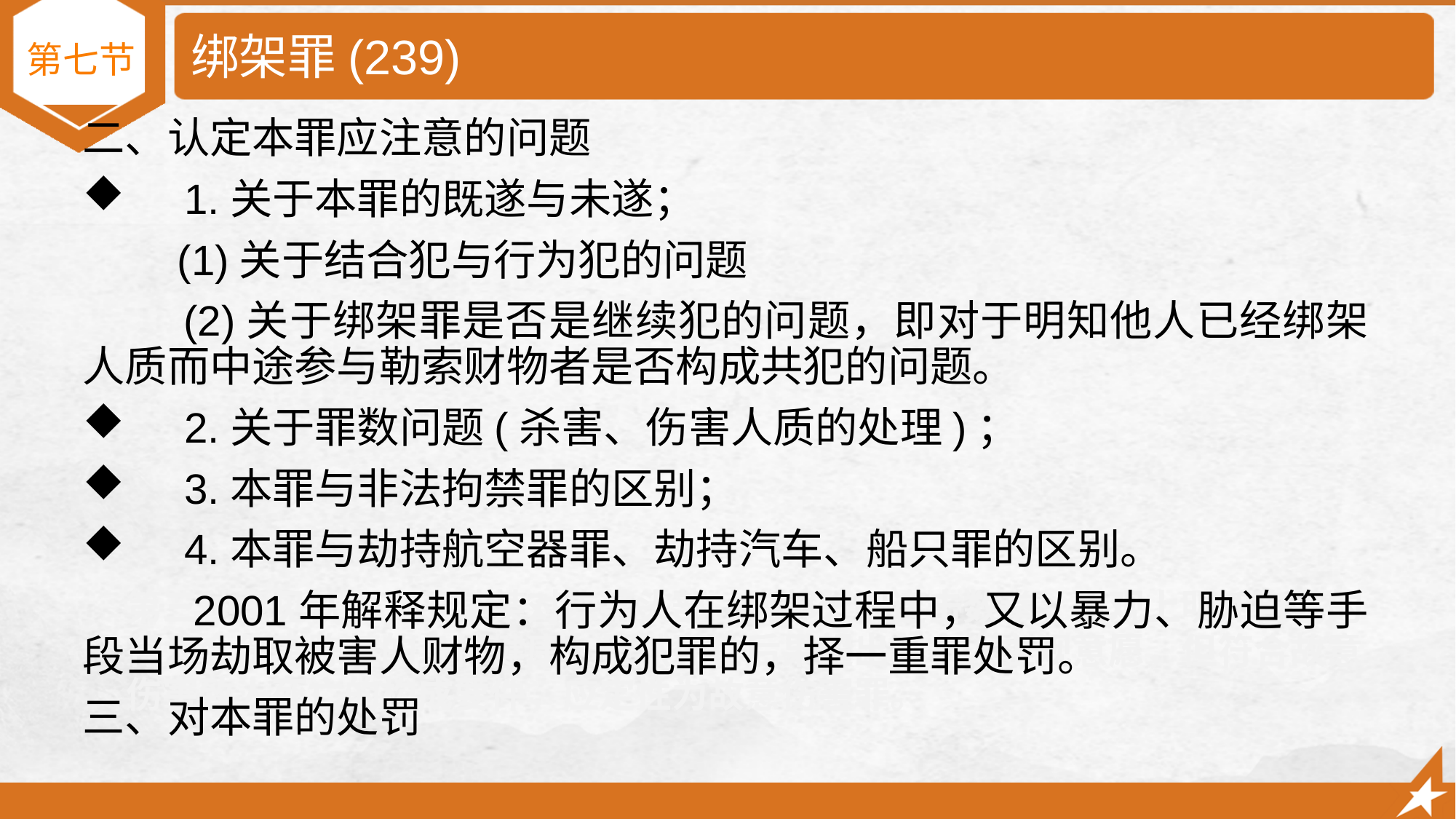

# 绑架罪(239)
第七节
二、认定本罪应注意的问题
    1.关于本罪的既遂与未遂；
        (1)关于结合犯与行为犯的问题
        (2)关于绑架罪是否是继续犯的问题，即对于明知他人已经绑架人质而中途参与勒索财物者是否构成共犯的问题。
    2.关于罪数问题(杀害、伤害人质的处理)；
    3.本罪与非法拘禁罪的区别；
    4.本罪与劫持航空器罪、劫持汽车、船只罪的区别。
         2001年解释规定：行为人在绑架过程中，又以暴力、胁迫等手段当场劫取被害人财物，构成犯罪的，择一重罪处罚。
三、对本罪的处罚

第三种意见认为，王某某对陈某头部、胸部分别连击数拳，主观上明知自己的行为会伤害陈某的身体健康，虽然死亡后果超出其本人主观意愿，但符合故意伤害致人死亡的构成要件，应定性为故意伤害罪。